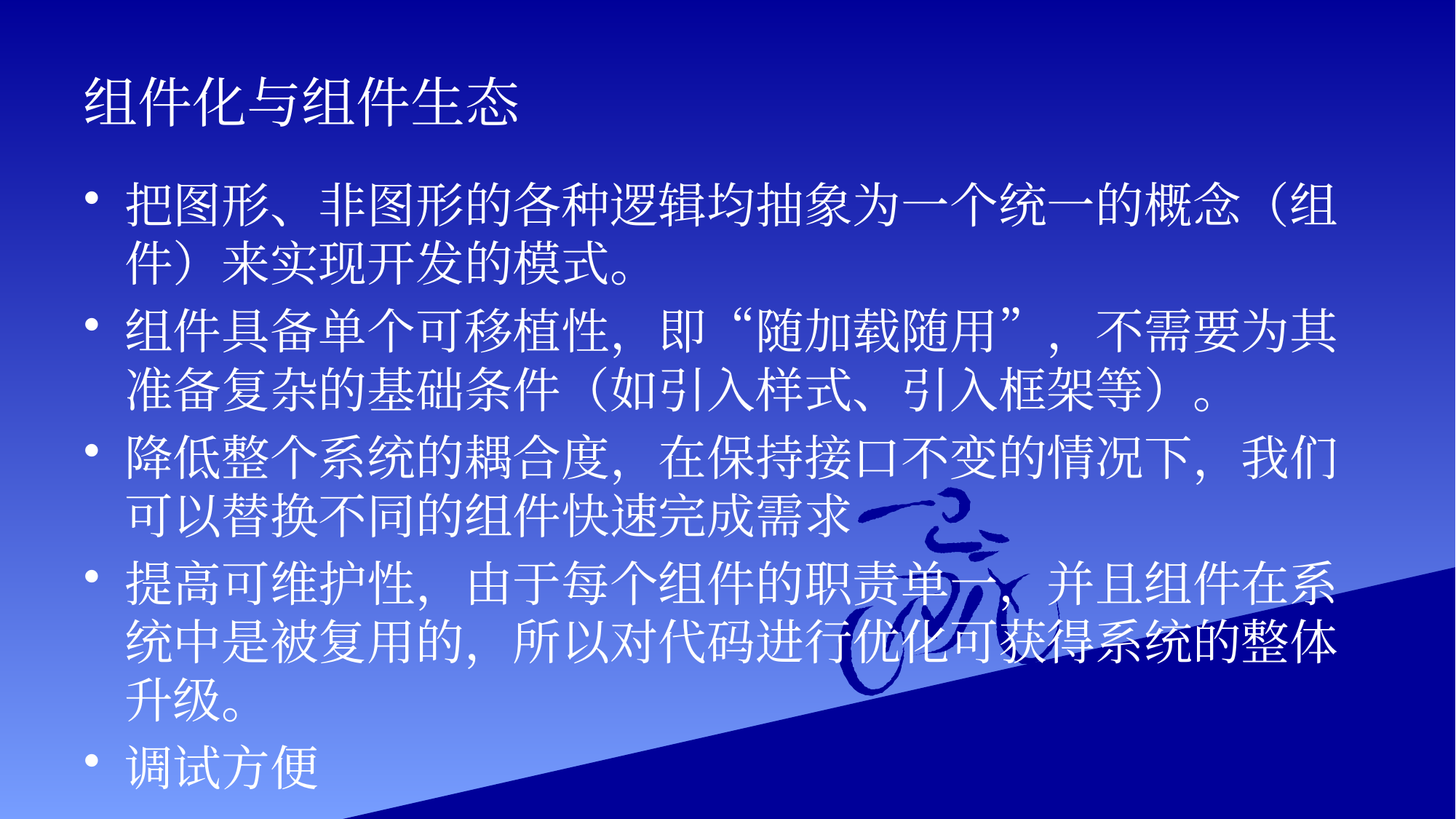

# 组件化与组件生态
把图形、非图形的各种逻辑均抽象为一个统一的概念（组件）来实现开发的模式。
组件具备单个可移植性，即“随加载随用”，不需要为其准备复杂的基础条件（如引入样式、引入框架等）。
降低整个系统的耦合度，在保持接口不变的情况下，我们可以替换不同的组件快速完成需求
提高可维护性，由于每个组件的职责单一，并且组件在系统中是被复用的，所以对代码进行优化可获得系统的整体升级。
调试方便